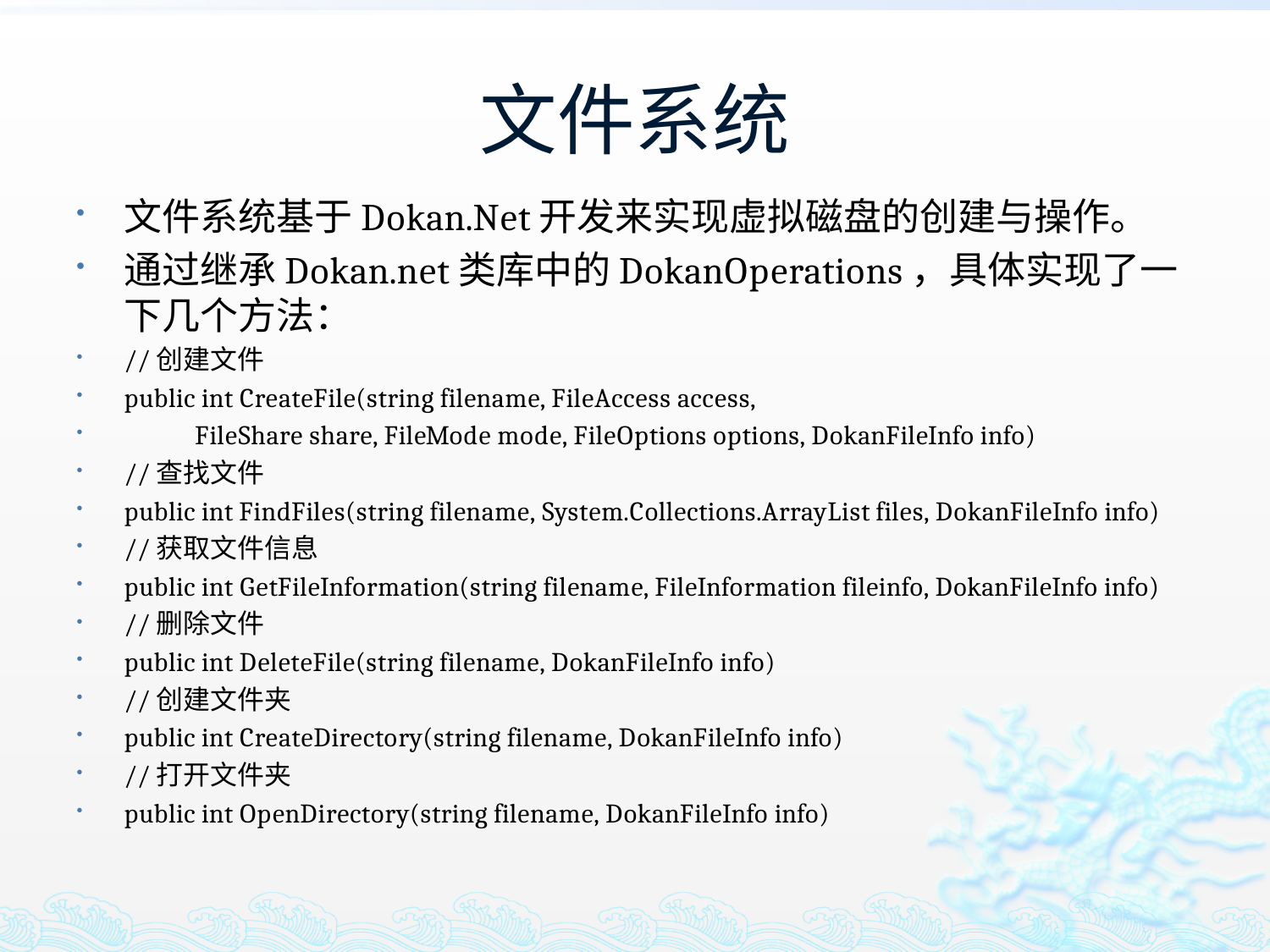

# 文件系统
文件系统基于Dokan.Net开发来实现虚拟磁盘的创建与操作。
通过继承Dokan.net类库中的DokanOperations，具体实现了一下几个方法：
//创建文件
public int CreateFile(string filename, FileAccess access,
            FileShare share, FileMode mode, FileOptions options, DokanFileInfo info)
//查找文件
public int FindFiles(string filename, System.Collections.ArrayList files, DokanFileInfo info)
//获取文件信息
public int GetFileInformation(string filename, FileInformation fileinfo, DokanFileInfo info)
//删除文件
public int DeleteFile(string filename, DokanFileInfo info)
//创建文件夹
public int CreateDirectory(string filename, DokanFileInfo info)
//打开文件夹
public int OpenDirectory(string filename, DokanFileInfo info)